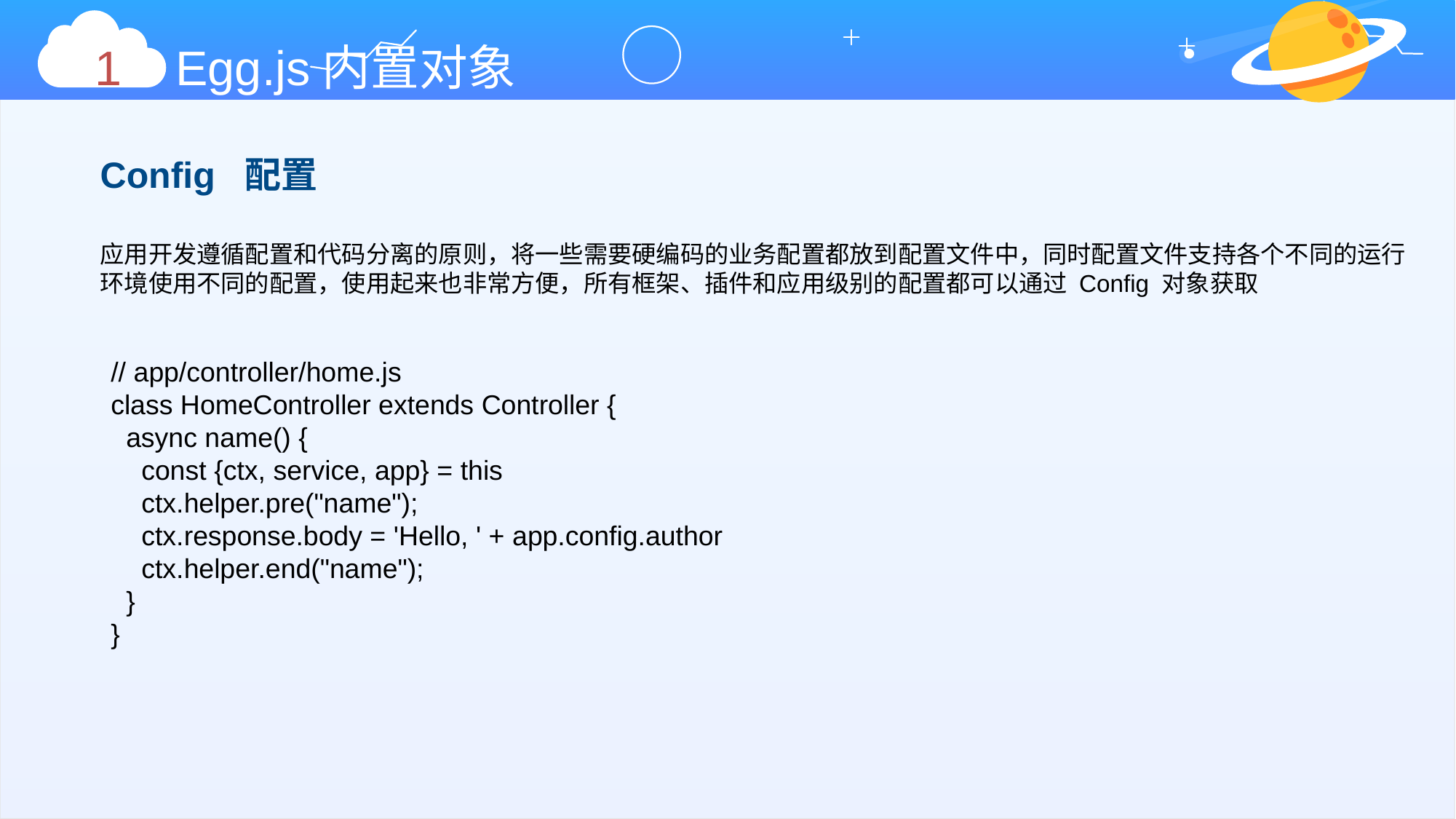

1    Egg.js内置对象
Config  配置
应用开发遵循配置和代码分离的原则，将一些需要硬编码的业务配置都放到配置文件中，同时配置文件支持各个不同的运行环境使用不同的配置，使用起来也非常方便，所有框架、插件和应用级别的配置都可以通过 Config 对象获取
// app/controller/home.js
class HomeController extends Controller {
  async name() {
    const {ctx, service, app} = this
    ctx.helper.pre("name");
    ctx.response.body = 'Hello, ' + app.config.author
    ctx.helper.end("name");
  }
}